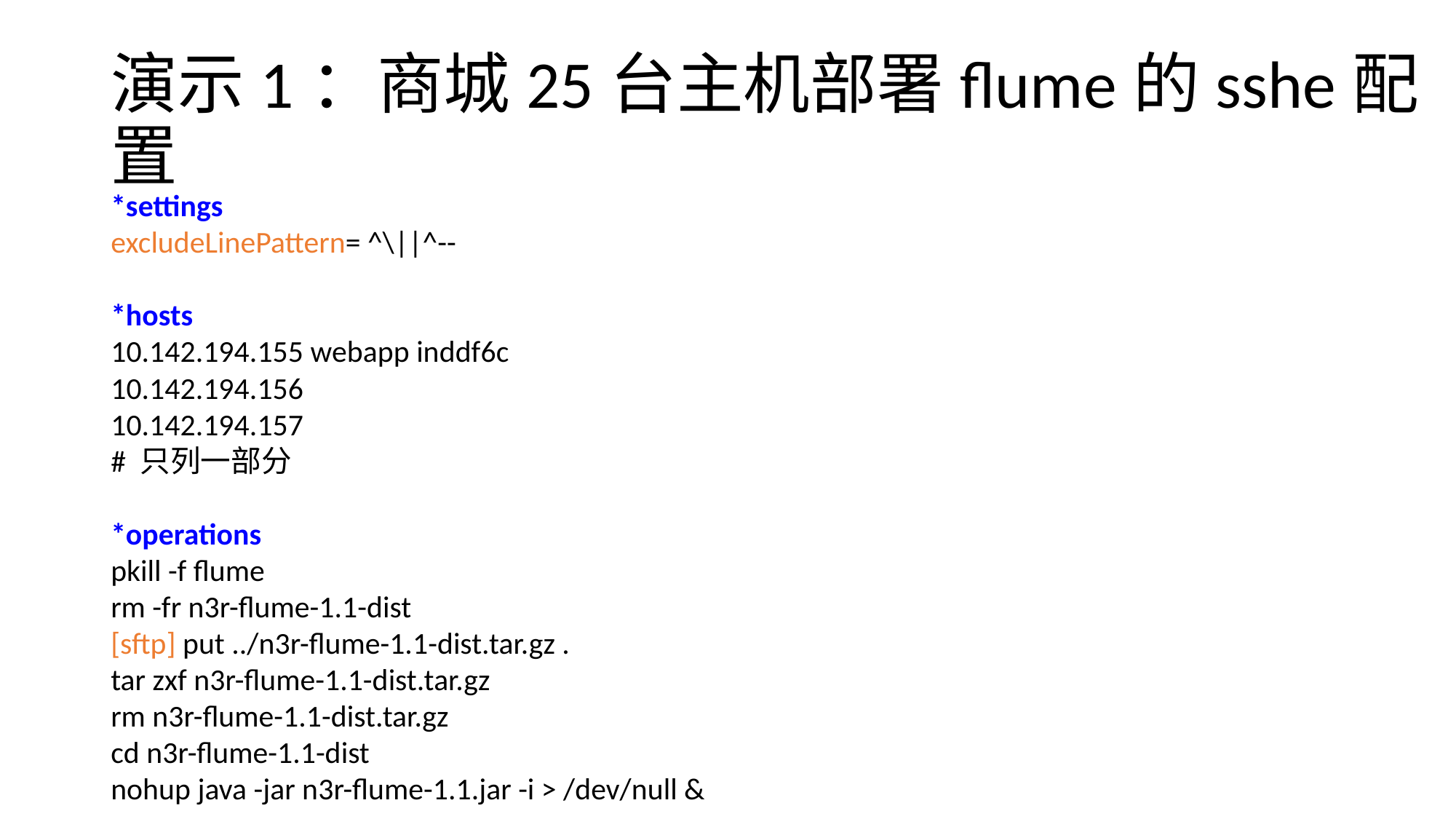

# 演示1：商城25台主机部署flume的sshe配置
*settings
excludeLinePattern= ^\||^--

*hosts
10.142.194.155 webapp inddf6c
10.142.194.156
10.142.194.157
# 只列一部分

*operations
pkill -f flume
rm -fr n3r-flume-1.1-dist
[sftp] put ../n3r-flume-1.1-dist.tar.gz .
tar zxf n3r-flume-1.1-dist.tar.gz
rm n3r-flume-1.1-dist.tar.gz
cd n3r-flume-1.1-dist
nohup java -jar n3r-flume-1.1.jar -i > /dev/null &